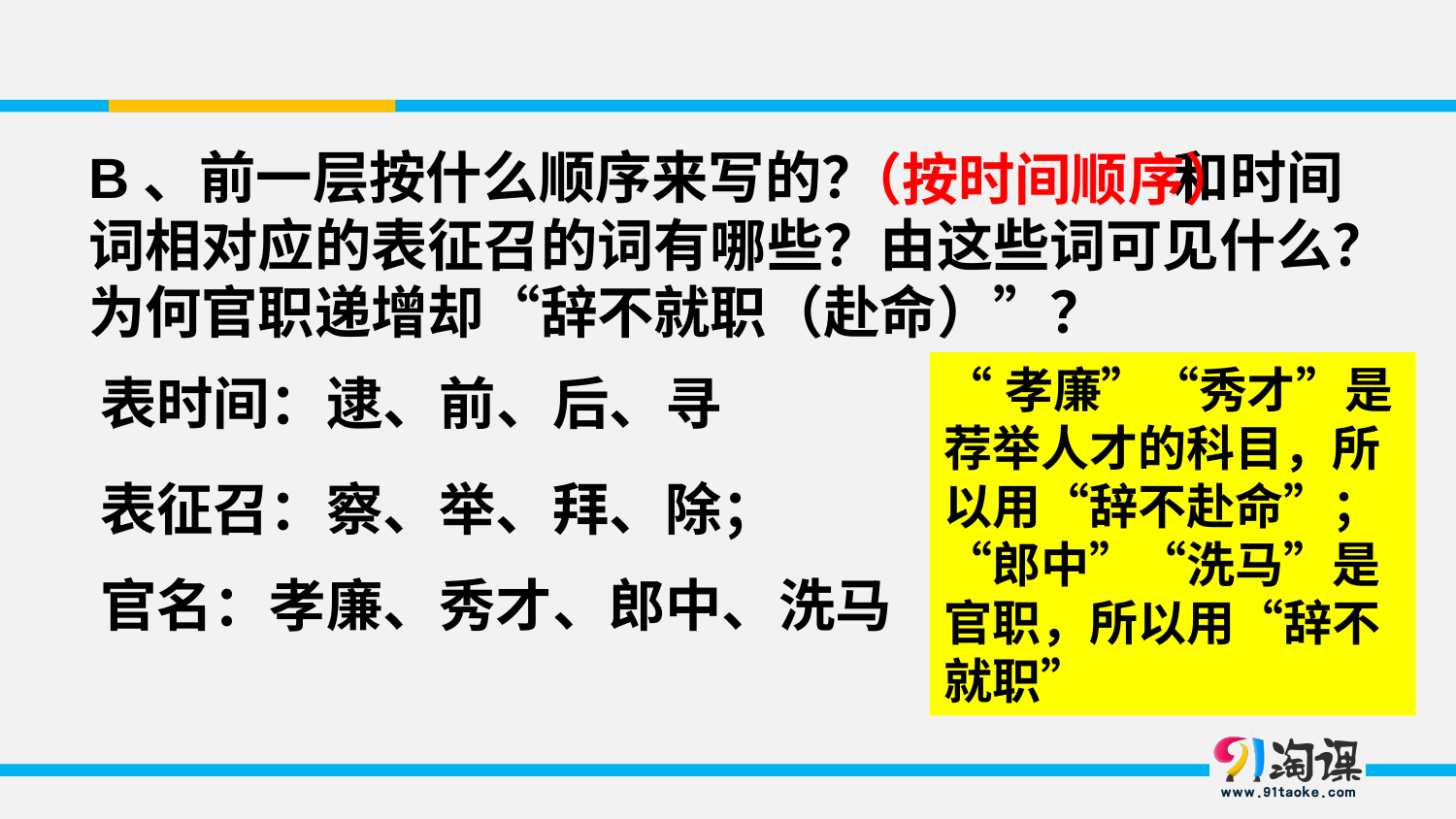

B、前一层按什么顺序来写的？                       和时间词相对应的表征召的词有哪些？由这些词可见什么？为何官职递增却“辞不就职（赴命）”？
（按时间顺序）
“孝廉”“秀才”是荐举人才的科目，所以用“辞不赴命”；“郎中”“洗马”是官职，所以用“辞不就职”
表时间：逮、前、后、寻
表征召：察、举、拜、除；
官名：孝廉、秀才、郎中、洗马